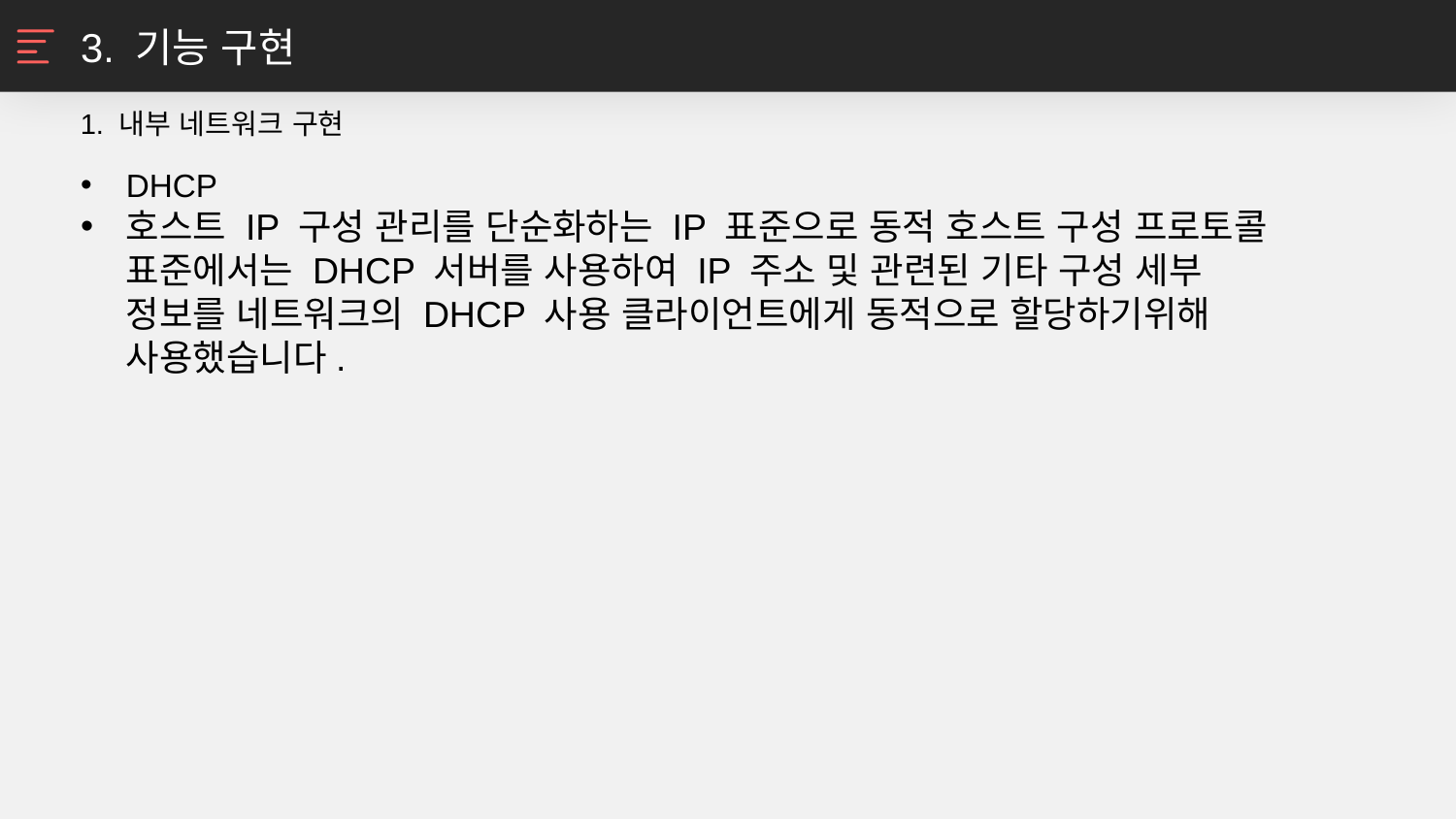

3. 기능 구현

1. 내부 네트워크 구현
DHCP
호스트 IP 구성 관리를 단순화하는 IP 표준으로 동적 호스트 구성 프로토콜 표준에서는 DHCP 서버를 사용하여 IP 주소 및 관련된 기타 구성 세부 정보를 네트워크의 DHCP 사용 클라이언트에게 동적으로 할당하기위해 사용했습니다.